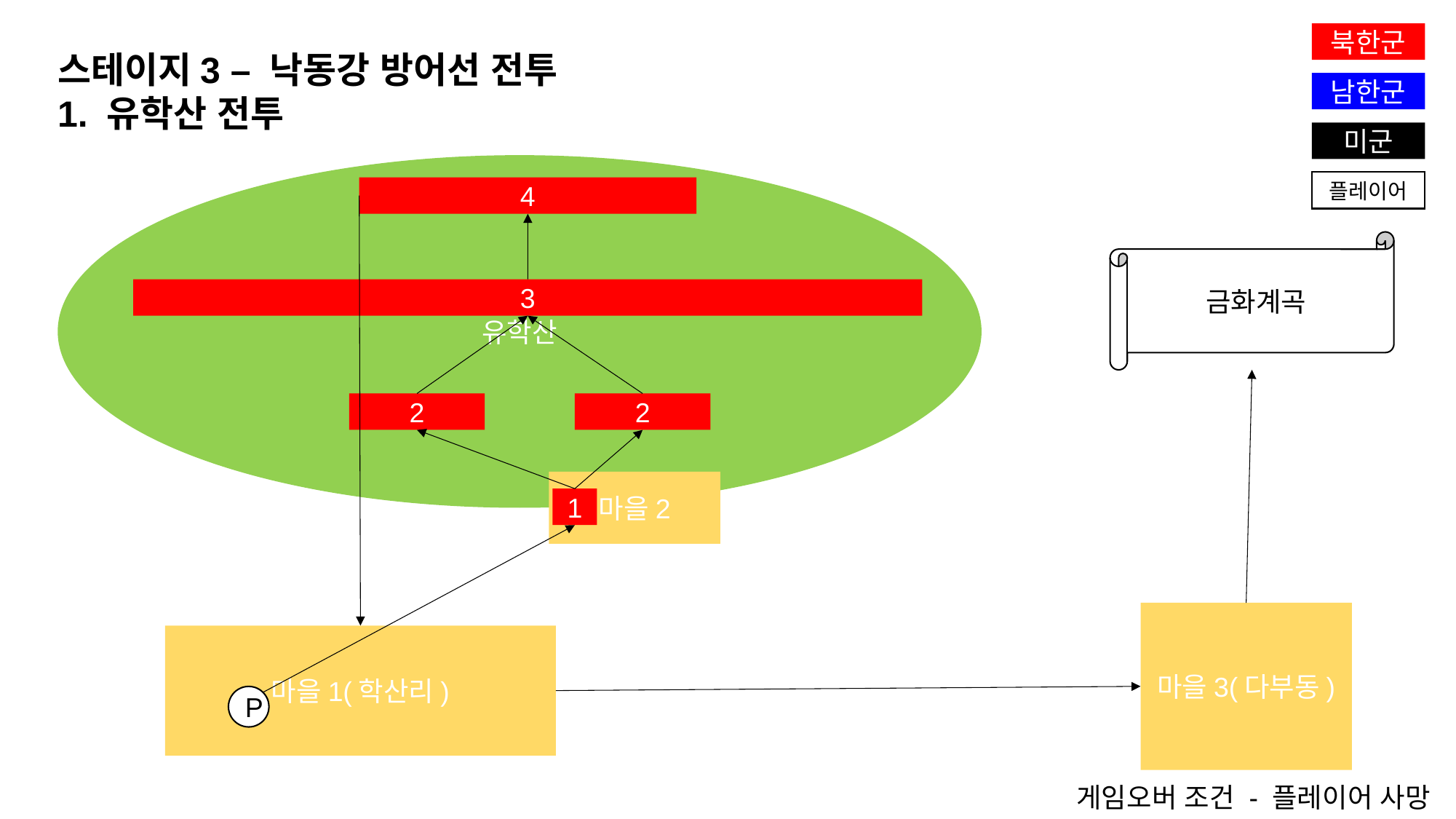

북한군
스테이지3 – 낙동강 방어선 전투
1. 유학산 전투
남한군
미군
유학산
플레이어
4
금화계곡
3
2
2
마을2
1
마을3(다부동)
마을1(학산리)
P
게임오버 조건 - 플레이어 사망